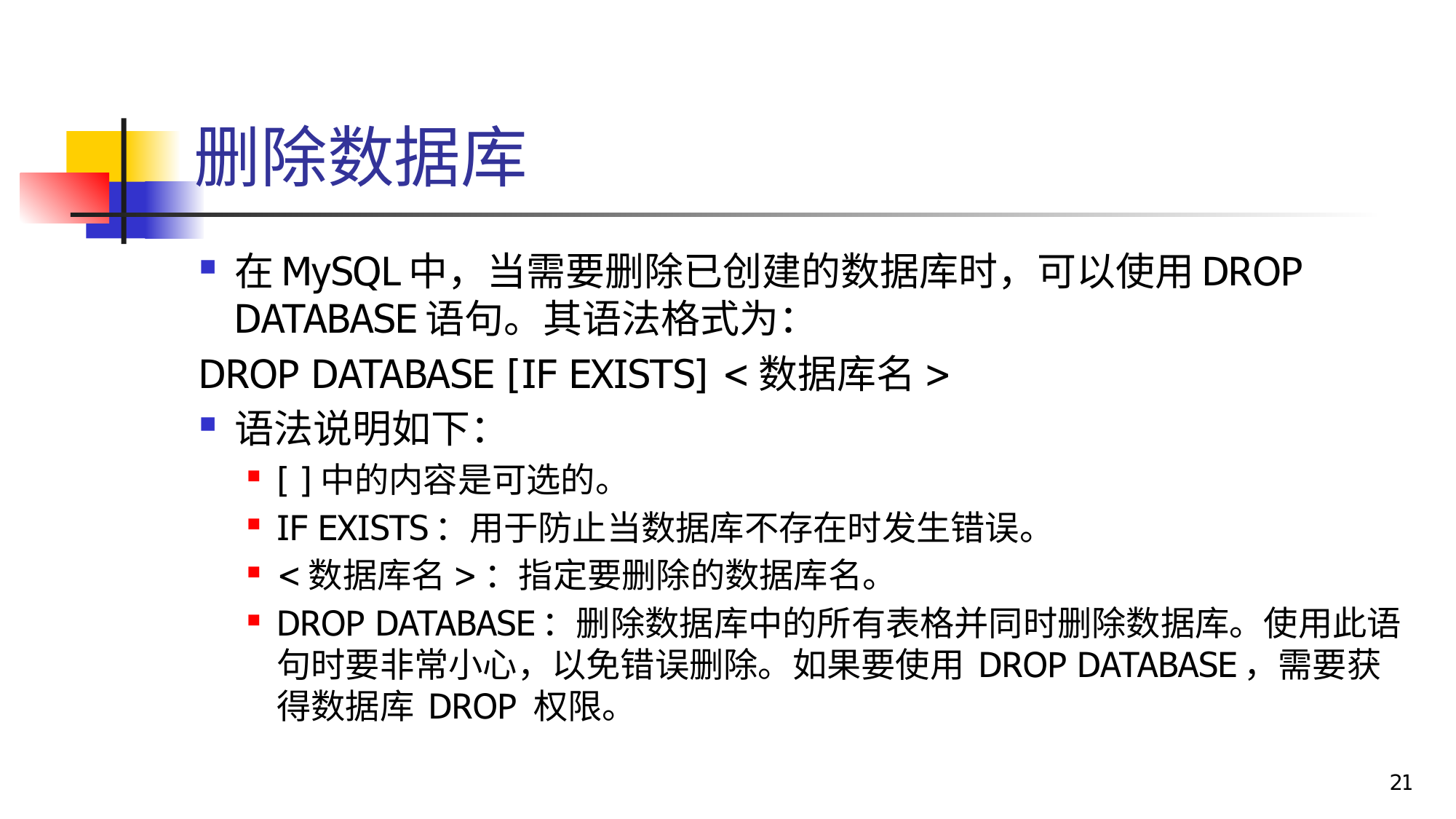

# 删除数据库
在MySQL中，当需要删除已创建的数据库时，可以使用DROP DATABASE语句。其语法格式为：
DROP DATABASE [IF EXISTS] <数据库名>
语法说明如下：
[ ]中的内容是可选的。
IF EXISTS：用于防止当数据库不存在时发生错误。
<数据库名>：指定要删除的数据库名。
DROP DATABASE：删除数据库中的所有表格并同时删除数据库。使用此语句时要非常小心，以免错误删除。如果要使用 DROP DATABASE，需要获得数据库 DROP 权限。
21